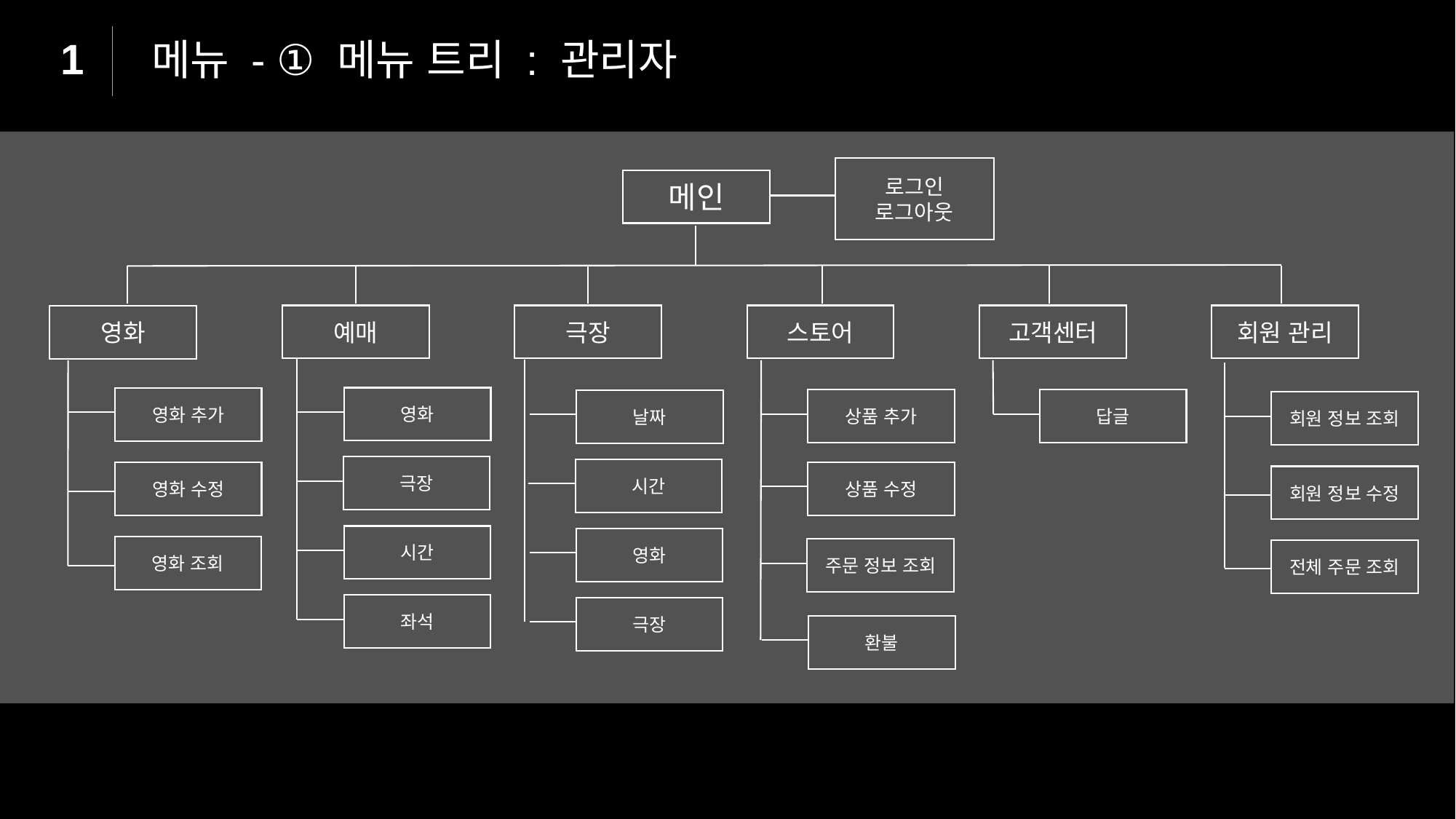

1
메뉴 - ① 메뉴 트리 : 관리자

로그인
로그아웃
메인
예매
극장
스토어
고객센터
회원 관리
영화
영화
영화 추가
상품 추가
답글
날짜
회원 정보 조회
극장
시간
상품 수정
영화 수정
회원 정보 수정
시간
영화
영화 조회
주문 정보 조회
전체 주문 조회
좌석
극장
환불